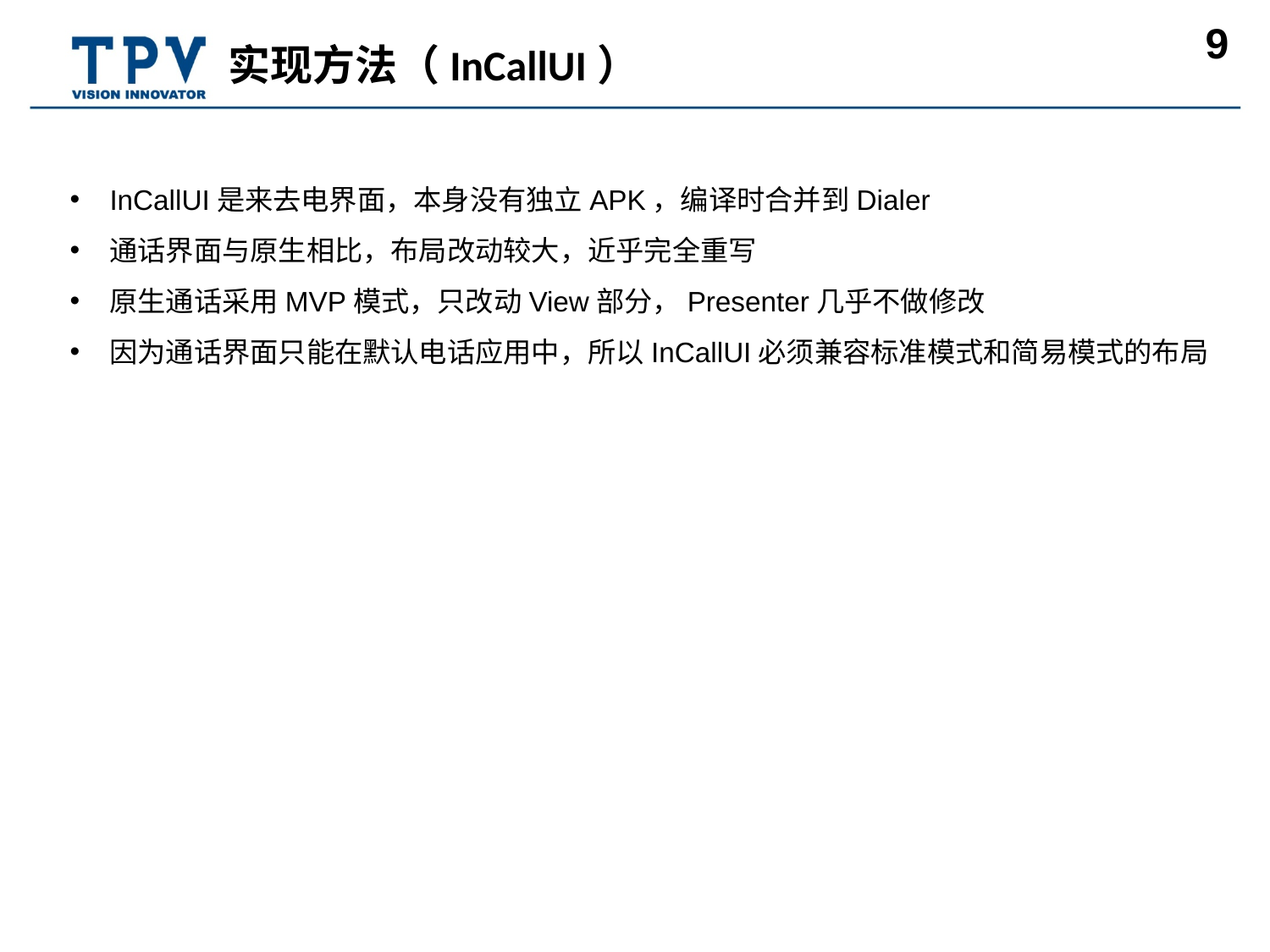

实现方法（InCallUI）
InCallUI是来去电界面，本身没有独立APK，编译时合并到Dialer
通话界面与原生相比，布局改动较大，近乎完全重写
原生通话采用MVP模式，只改动View部分，Presenter几乎不做修改
因为通话界面只能在默认电话应用中，所以InCallUI必须兼容标准模式和简易模式的布局